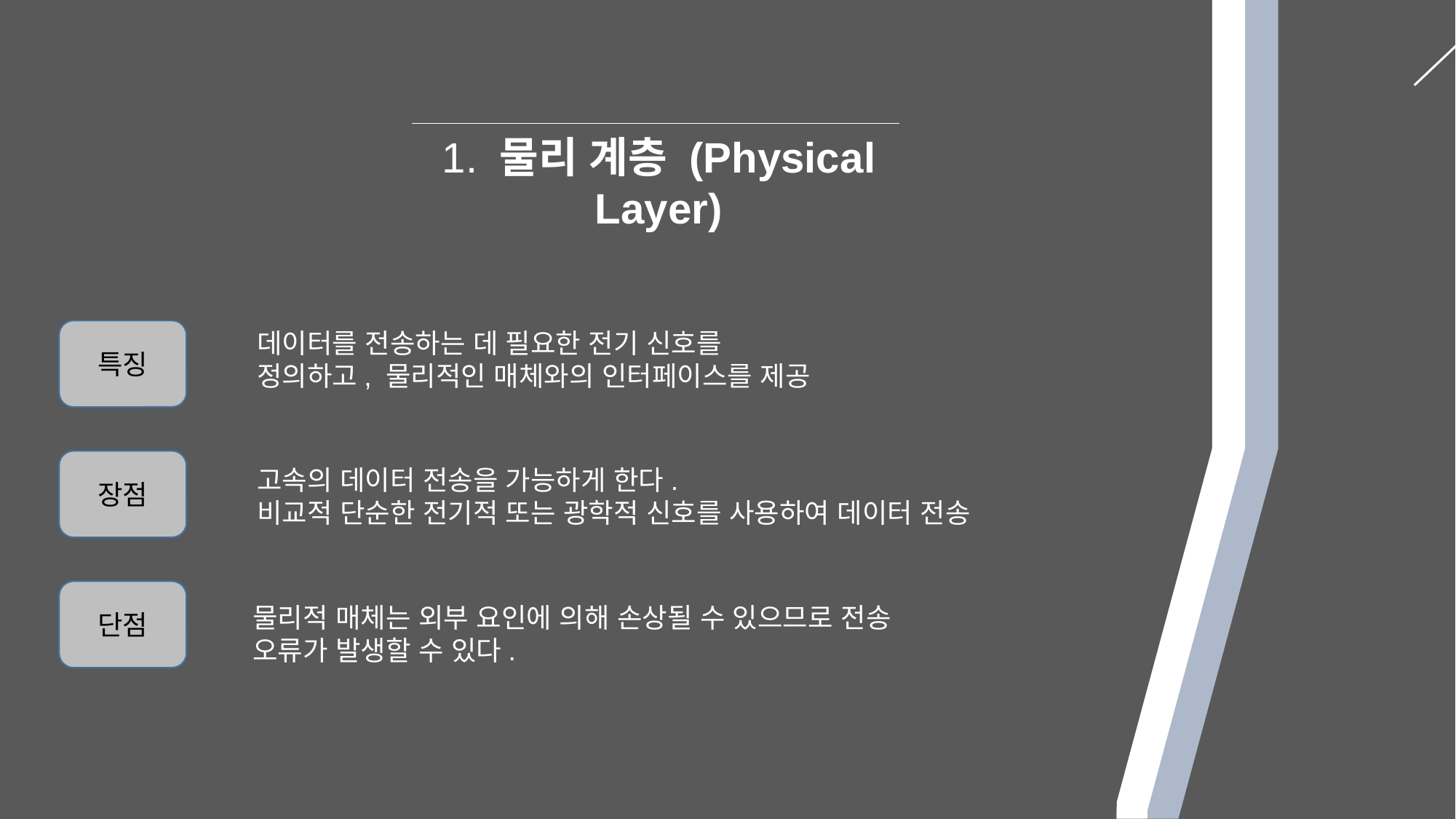

1. 물리 계층 (Physical Layer)

특징
데이터를 전송하는 데 필요한 전기 신호를
정의하고, 물리적인 매체와의 인터페이스를 제공
장점
고속의 데이터 전송을 가능하게 한다.
비교적 단순한 전기적 또는 광학적 신호를 사용하여 데이터 전송
단점
물리적 매체는 외부 요인에 의해 손상될 수 있으므로 전송 오류가 발생할 수 있다.